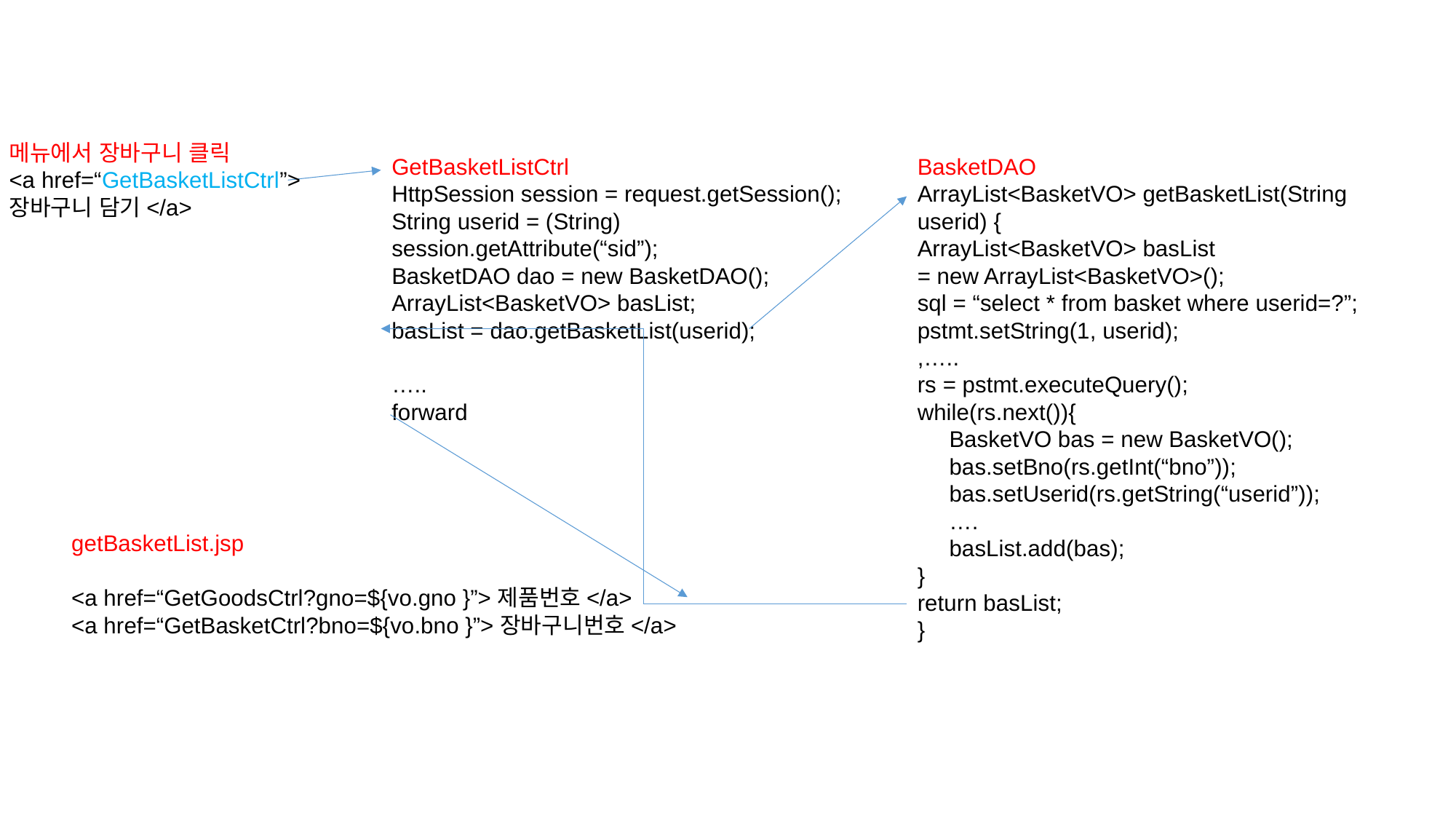

메뉴에서 장바구니 클릭
<a href=“GetBasketListCtrl”>
장바구니 담기</a>
GetBasketListCtrl
HttpSession session = request.getSession();
String userid = (String) session.getAttribute(“sid”);
BasketDAO dao = new BasketDAO();
ArrayList<BasketVO> basList;
basList = dao.getBasketList(userid);

…..
forward
BasketDAO
ArrayList<BasketVO> getBasketList(String userid) {
ArrayList<BasketVO> basList
= new ArrayList<BasketVO>();
sql = “select * from basket where userid=?”;
pstmt.setString(1, userid);
,…..
rs = pstmt.executeQuery();
while(rs.next()){
     BasketVO bas = new BasketVO();
     bas.setBno(rs.getInt(“bno”));
     bas.setUserid(rs.getString(“userid”));
     ….
     basList.add(bas);
}
return basList;
}
getBasketList.jsp

<a href=“GetGoodsCtrl?gno=${vo.gno }”>제품번호</a>
<a href=“GetBasketCtrl?bno=${vo.bno }”>장바구니번호</a>